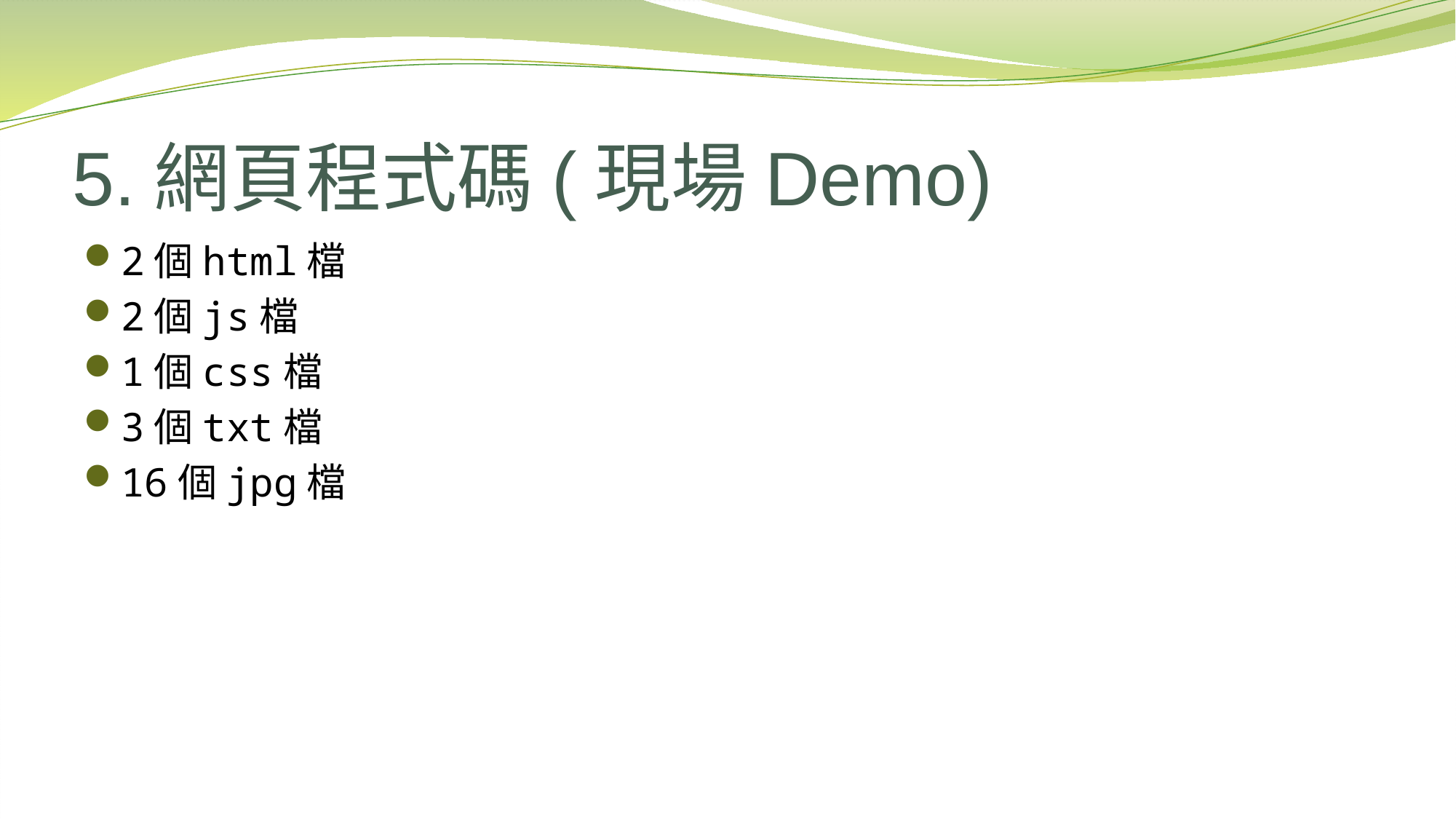

# 5.網頁程式碼(現場Demo)
2個html檔
2個js檔
1個css檔
3個txt檔
16個jpg檔